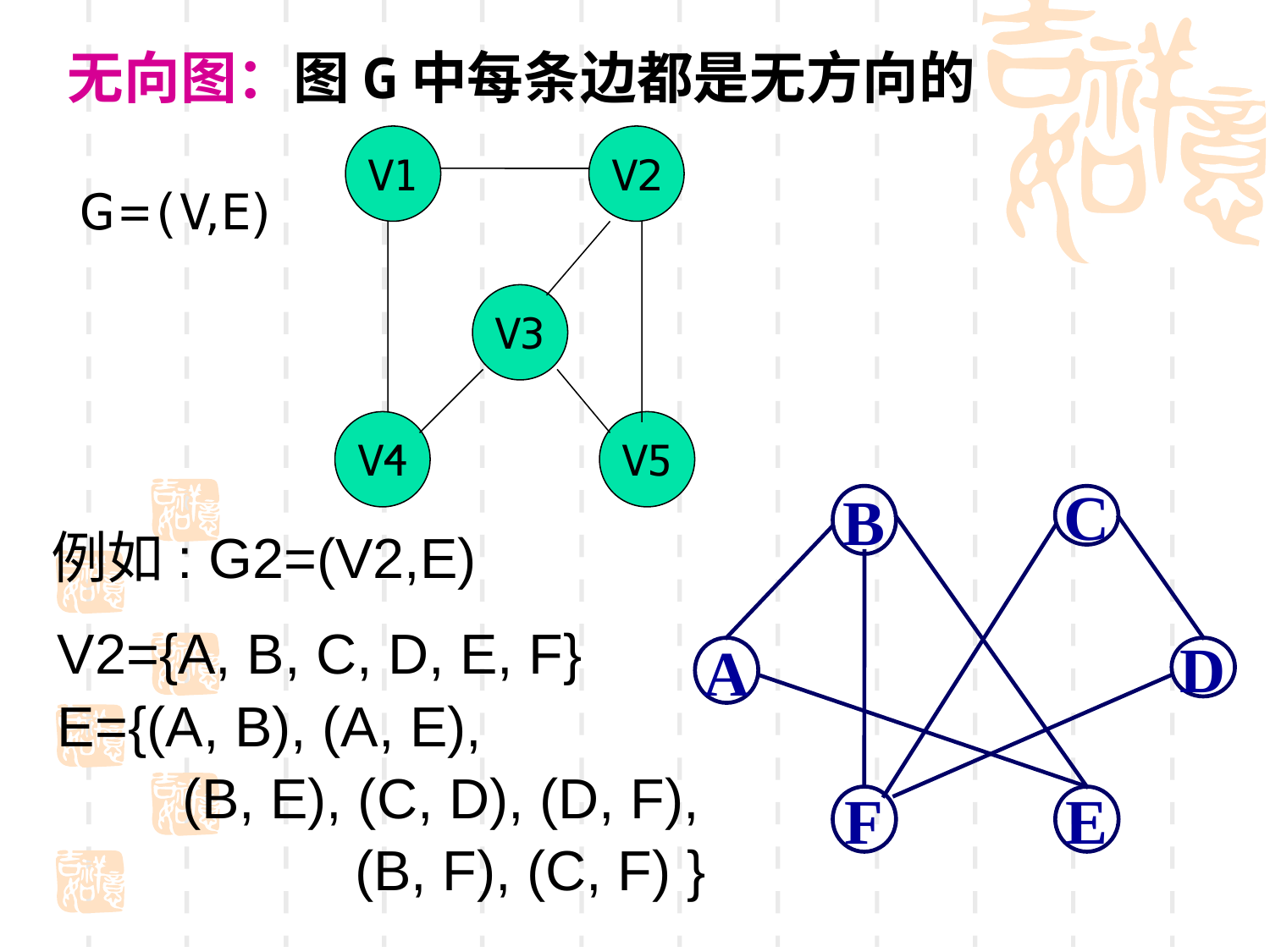

无向图：图G中每条边都是无方向的
V1
V2

V3

V4
V5
G=(V,E)
B
C

A
D

F
E
例如: G2=(V2,E)
V2={A, B, C, D, E, F}
E={(A, B), (A, E),
        (B, E), (C, D), (D, F),
                   (B, F), (C, F) }